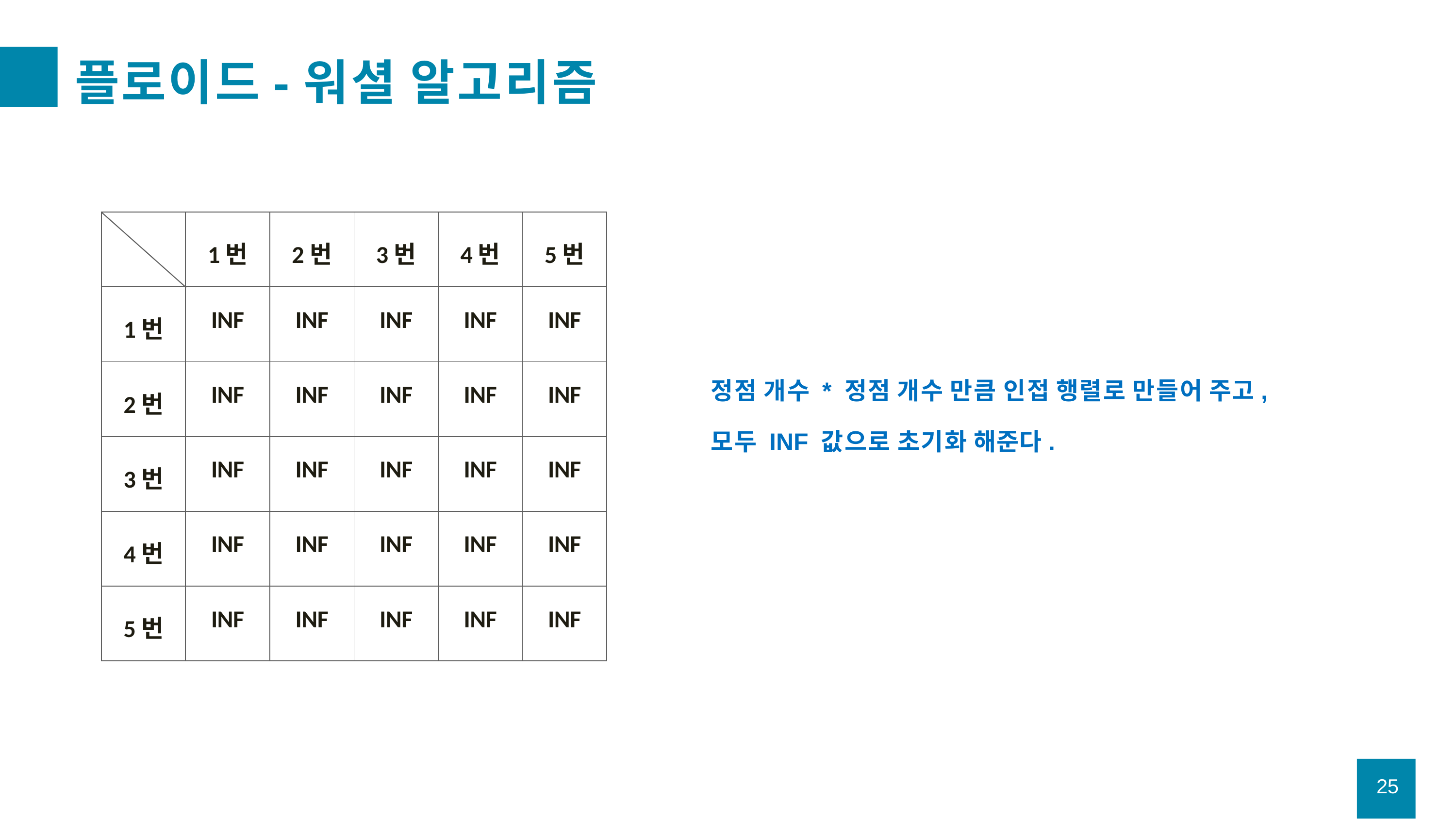

# 플로이드-워셜 알고리즘
|  | 1번 | 2번 | 3번 | 4번 | 5번 |
| --- | --- | --- | --- | --- | --- |
| 1번 | INF | INF | INF | INF | INF |
| 2번 | INF | INF | INF | INF | INF |
| 3번 | INF | INF | INF | INF | INF |
| 4번 | INF | INF | INF | INF | INF |
| 5번 | INF | INF | INF | INF | INF |

정점 개수 * 정점 개수 만큼 인접 행렬로 만들어 주고,
모두 INF 값으로 초기화 해준다.
25